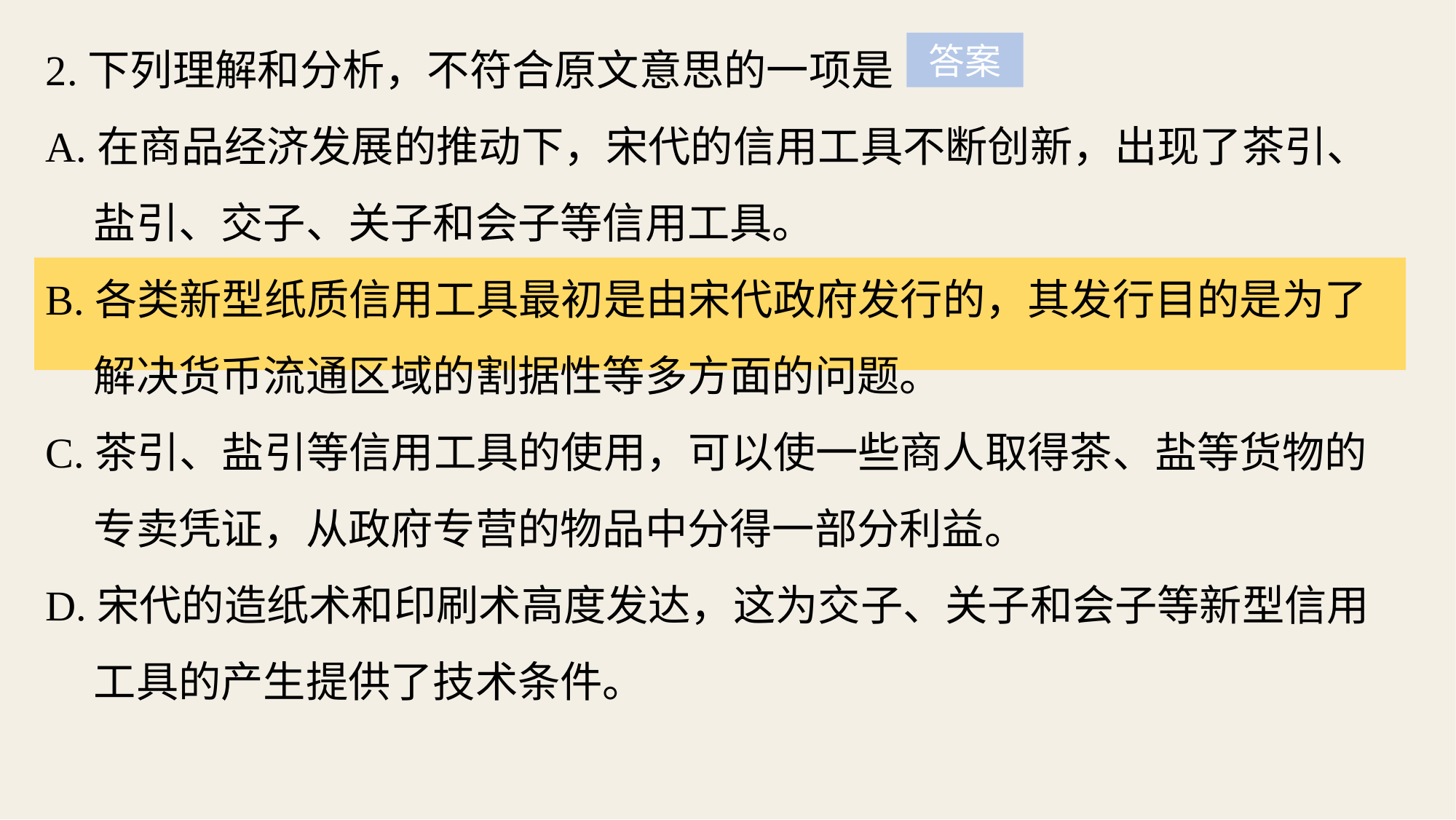

2.下列理解和分析，不符合原文意思的一项是
A.在商品经济发展的推动下，宋代的信用工具不断创新，出现了茶引、
    盐引、交子、关子和会子等信用工具。
B.各类新型纸质信用工具最初是由宋代政府发行的，其发行目的是为了
    解决货币流通区域的割据性等多方面的问题。
C.茶引、盐引等信用工具的使用，可以使一些商人取得茶、盐等货物的
    专卖凭证，从政府专营的物品中分得一部分利益。
D.宋代的造纸术和印刷术高度发达，这为交子、关子和会子等新型信用
    工具的产生提供了技术条件。
答案